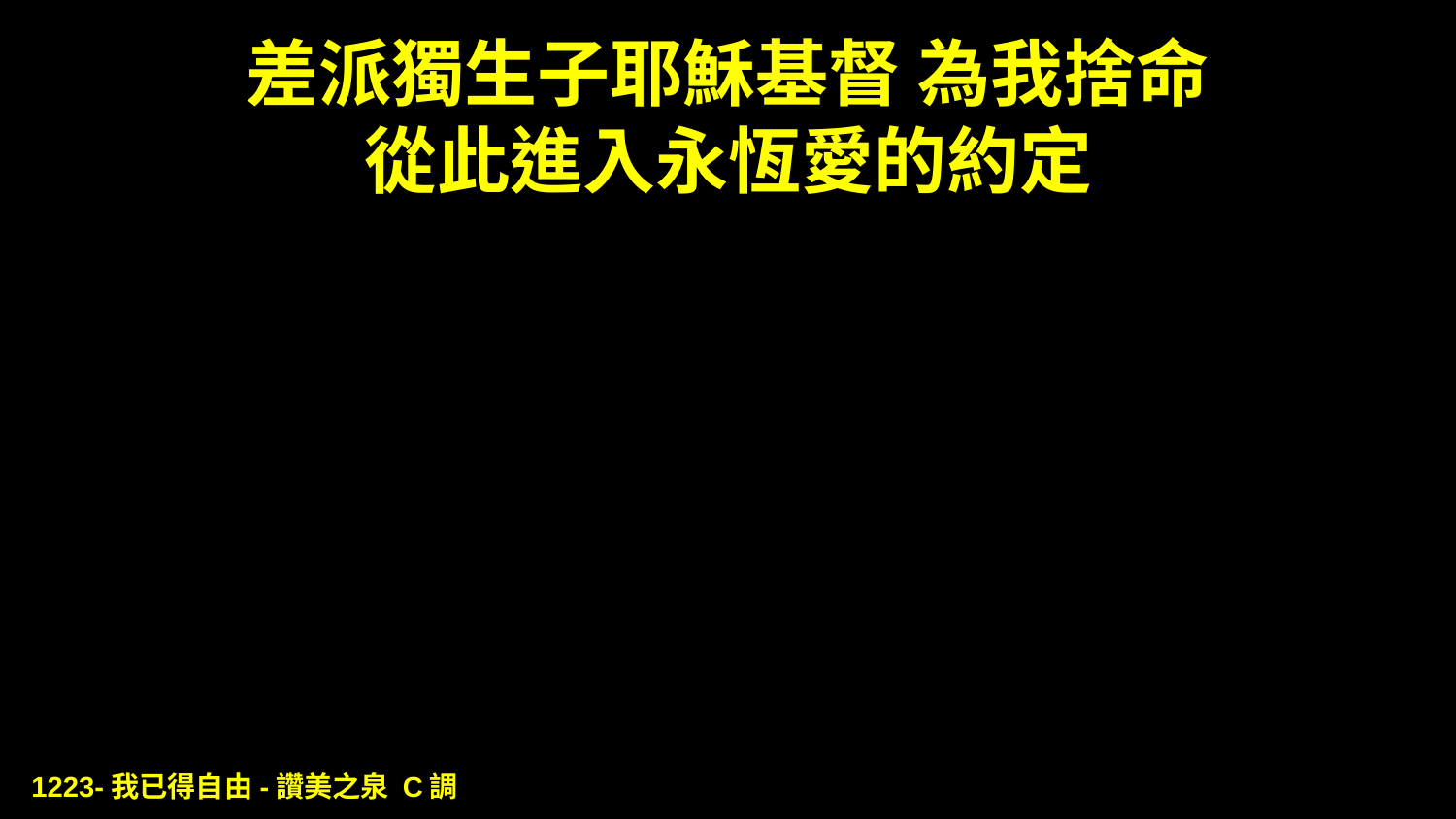

# 差派獨生子耶穌基督 為我捨命 從此進入永恆愛的約定
1223-我已得自由-讚美之泉 C調